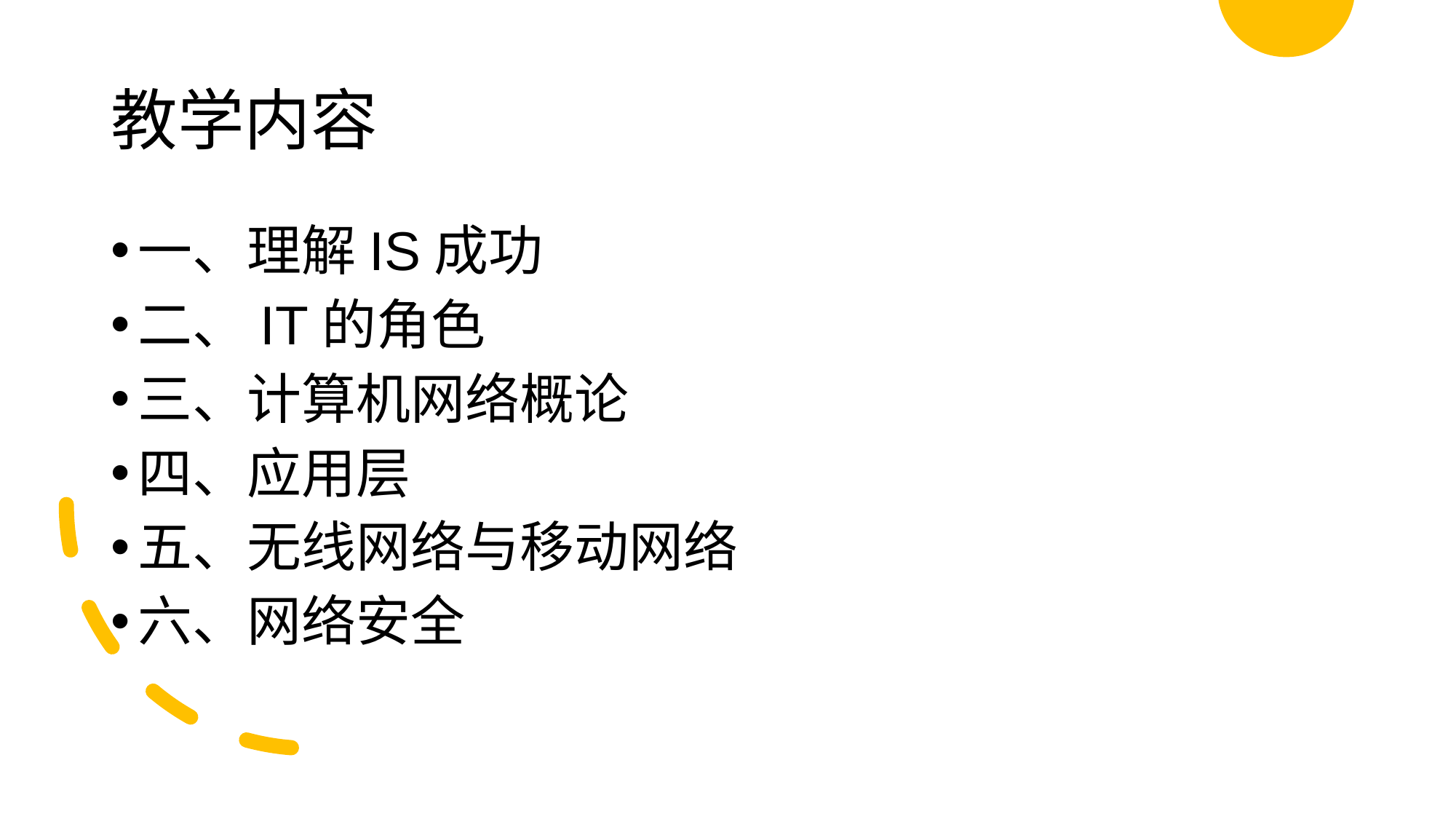

# 教学内容
一、理解IS成功
二、IT的角色
三、计算机网络概论
四、应用层
五、无线网络与移动网络
六、网络安全